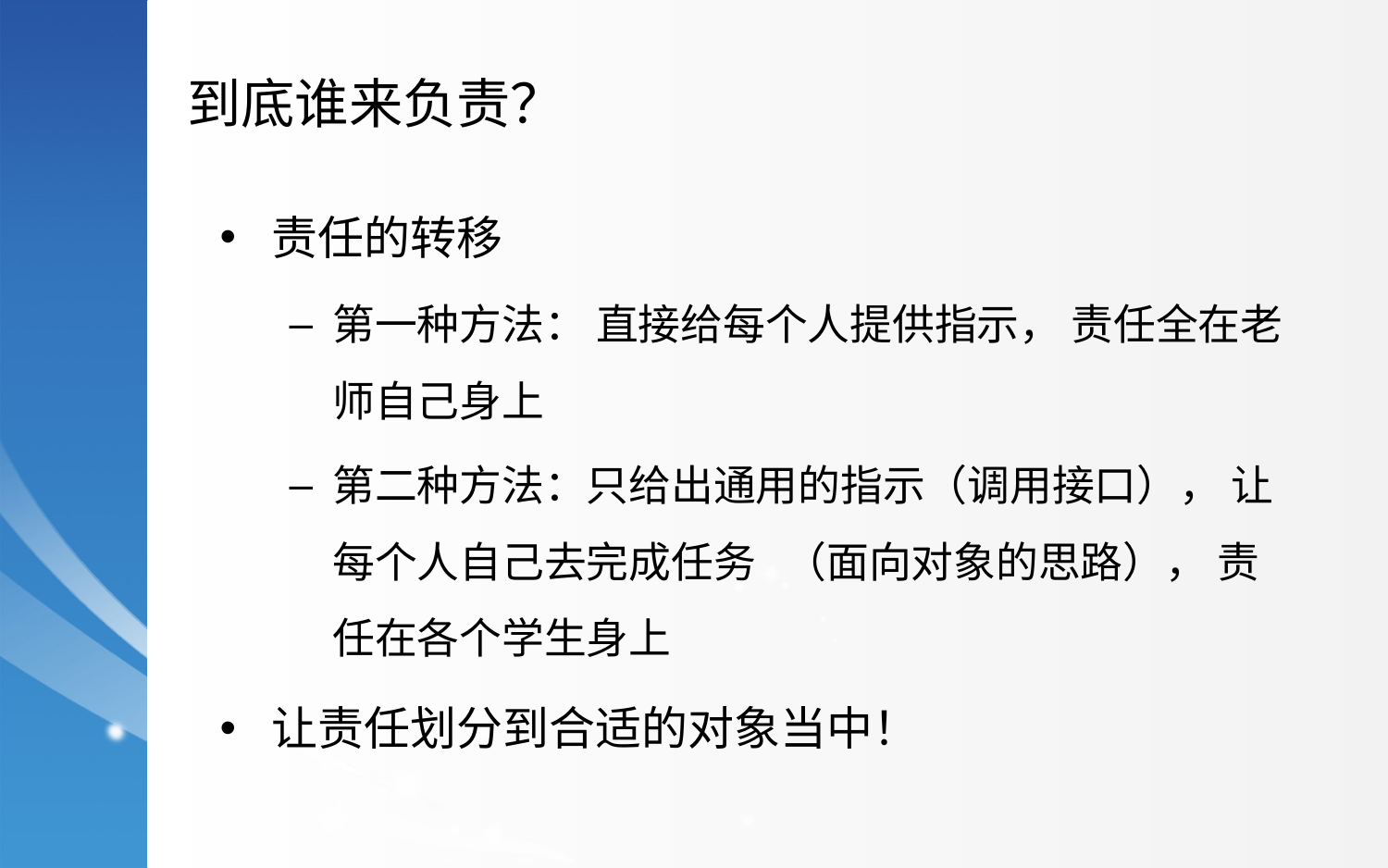

到底谁来负责？
责任的转移
第一种方法： 直接给每个人提供指示， 责任全在老师自己身上
第二种方法：只给出通用的指示（调用接口）， 让每个人自己去完成任务   （面向对象的思路）， 责任在各个学生身上
让责任划分到合适的对象当中！